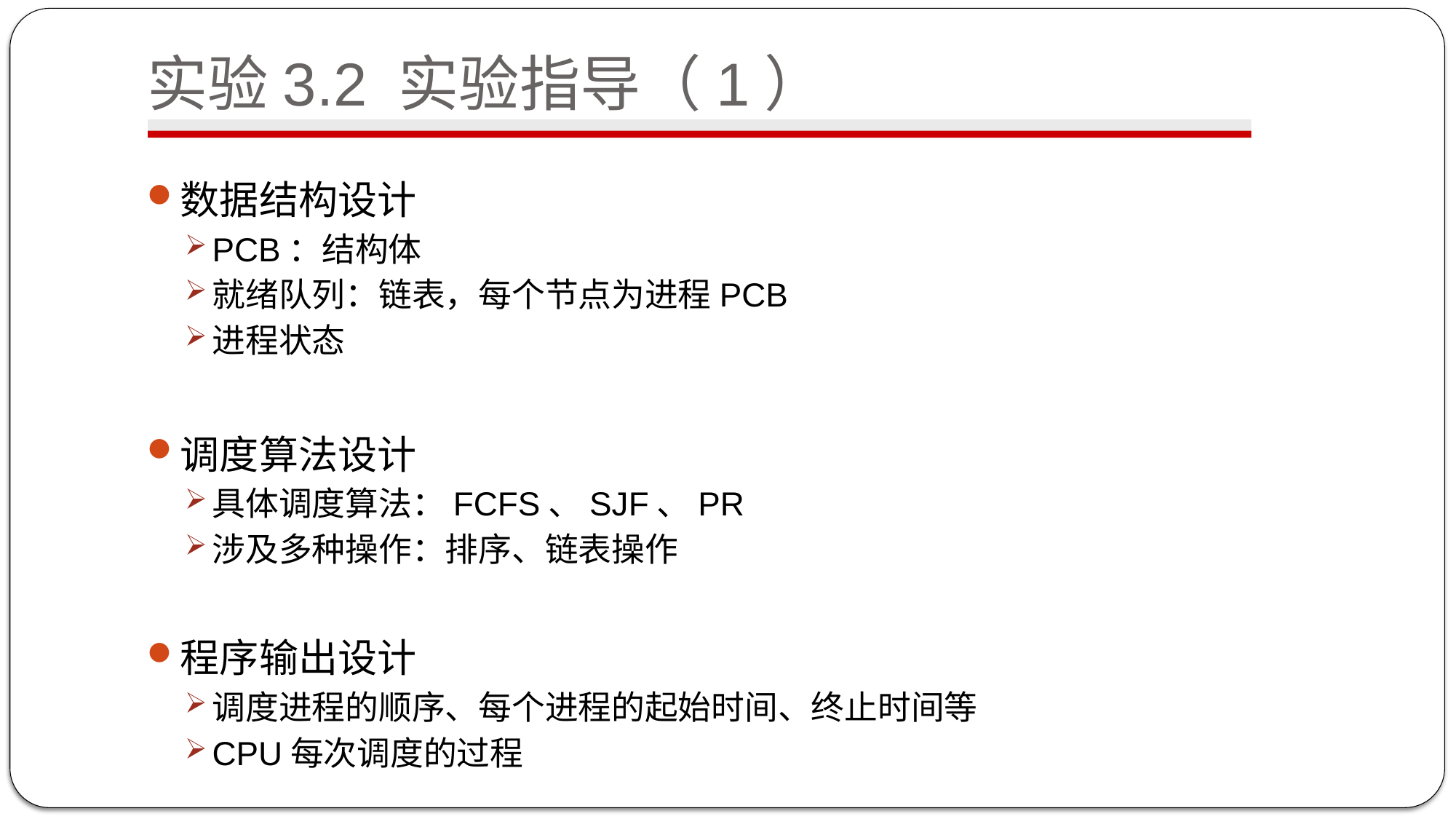

# 实验3.2 实验指导（1）
数据结构设计
PCB：结构体
就绪队列：链表，每个节点为进程PCB
进程状态

调度算法设计
具体调度算法：FCFS、SJF、PR
涉及多种操作：排序、链表操作

程序输出设计
调度进程的顺序、每个进程的起始时间、终止时间等
CPU每次调度的过程